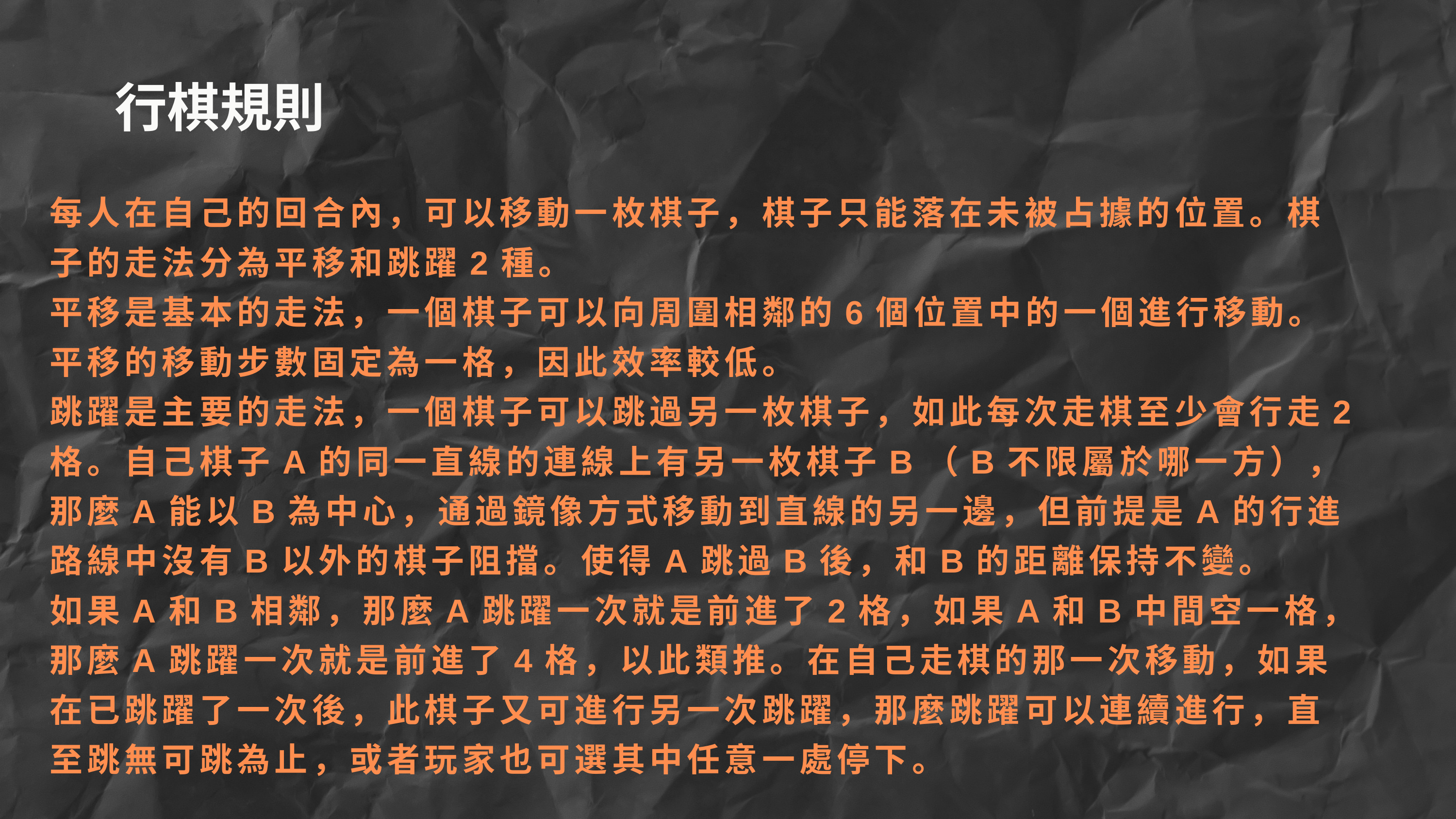

每人在自己的回合內，可以移動一枚棋子，棋子只能落在未被占據的位置。棋子的走法分為平移和跳躍2種。
平移是基本的走法，一個棋子可以向周圍相鄰的6個位置中的一個進行移動。平移的移動步數固定為一格，因此效率較低。
跳躍是主要的走法，一個棋子可以跳過另一枚棋子，如此每次走棋至少會行走2格。自己棋子A的同一直線的連線上有另一枚棋子B（B不限屬於哪一方），那麼A能以B為中心，通過鏡像方式移動到直線的另一邊，但前提是A的行進路線中沒有B以外的棋子阻擋。使得A跳過B後，和B的距離保持不變。
如果A和B相鄰，那麼A跳躍一次就是前進了2格，如果A和B中間空一格，那麼A跳躍一次就是前進了4格，以此類推。在自己走棋的那一次移動，如果在已跳躍了一次後，此棋子又可進行另一次跳躍，那麼跳躍可以連續進行，直至跳無可跳為止，或者玩家也可選其中任意一處停下。

行棋規則